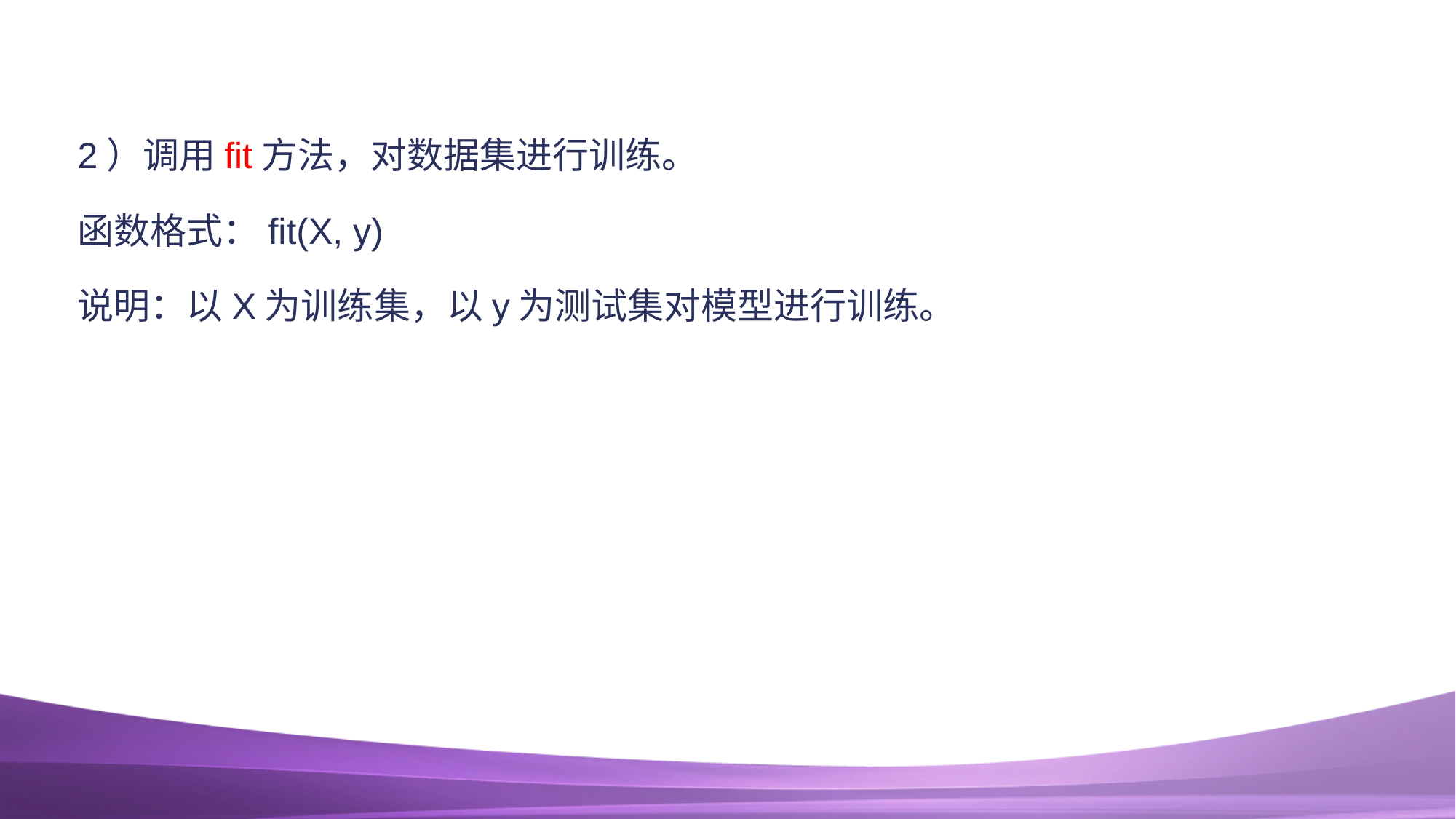

#
2）调用fit方法，对数据集进行训练。
函数格式：fit(X, y)
说明：以X为训练集，以y为测试集对模型进行训练。